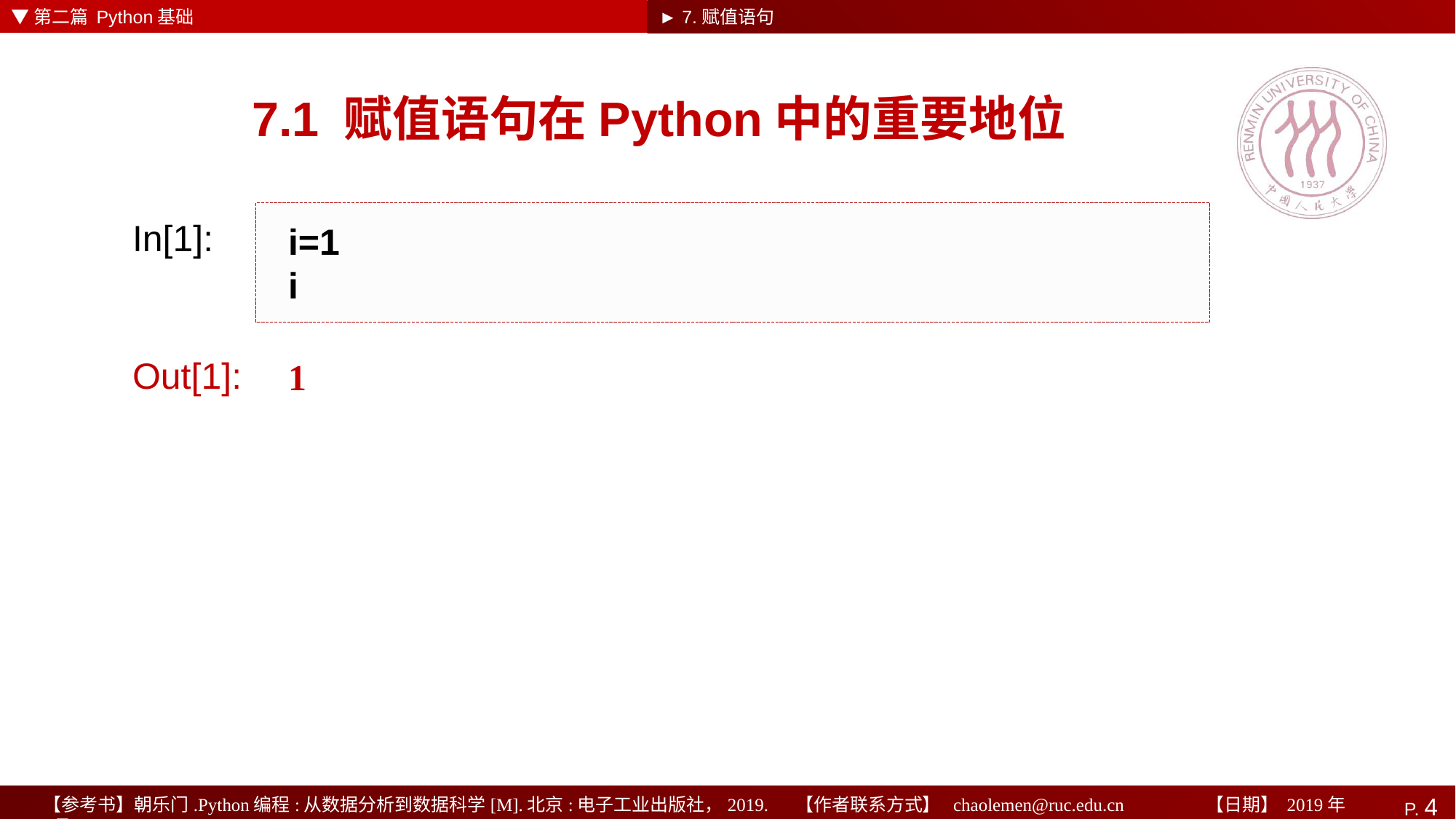

▼第二篇 Python基础
► 7.赋值语句

# 7.1 赋值语句在Python中的重要地位
i=1
i
In[1]:
1
Out[1]: